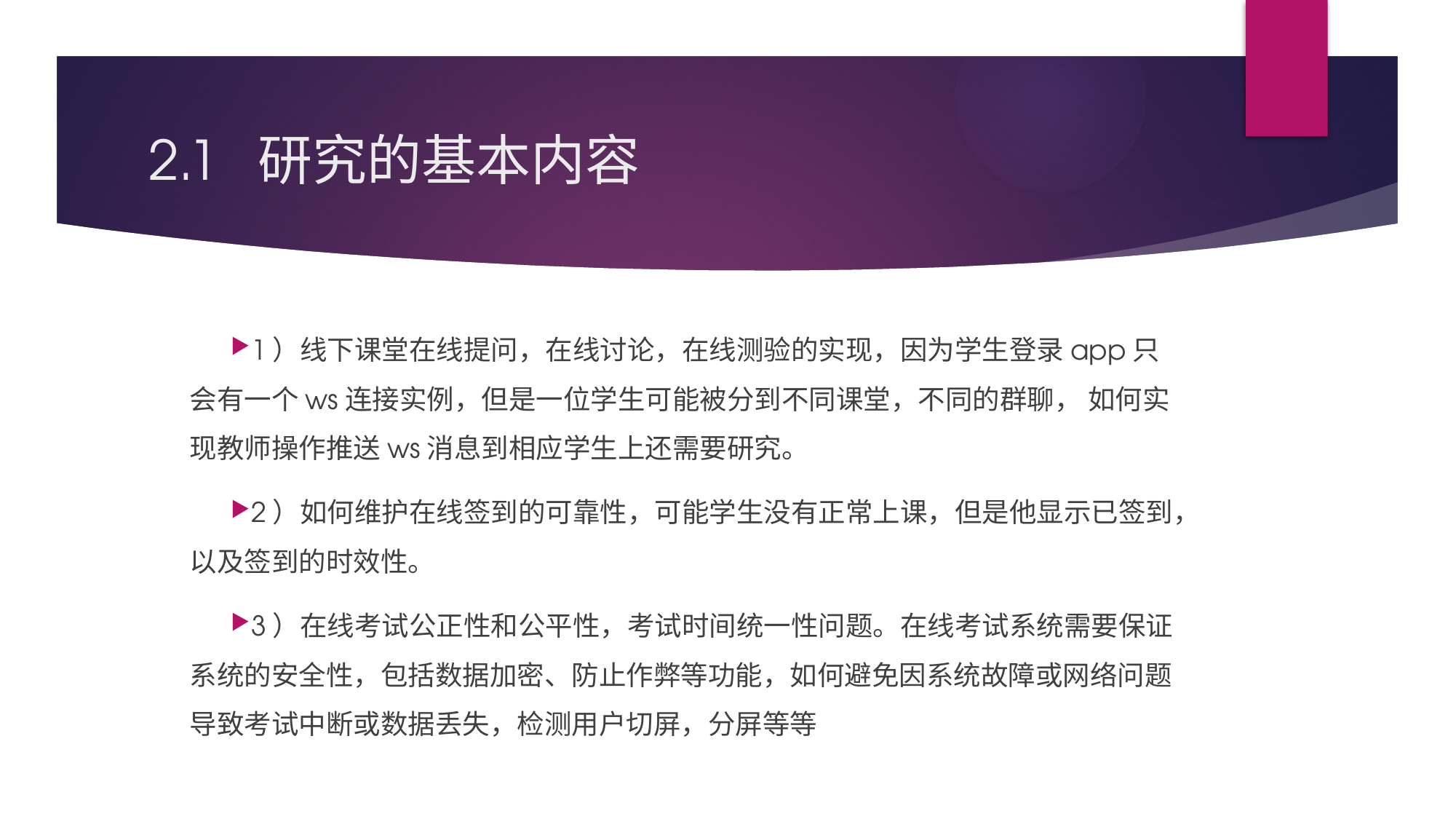

# 2.1	研究的基本内容
1）线下课堂在线提问，在线讨论，在线测验的实现，因为学生登录app只会有一个ws连接实例，但是一位学生可能被分到不同课堂，不同的群聊， 如何实现教师操作推送ws消息到相应学生上还需要研究。
2）如何维护在线签到的可靠性，可能学生没有正常上课，但是他显示已签到，以及签到的时效性。
3）在线考试公正性和公平性，考试时间统一性问题。在线考试系统需要保证系统的安全性，包括数据加密、防止作弊等功能，如何避免因系统故障或网络问题导致考试中断或数据丢失，检测用户切屏，分屏等等